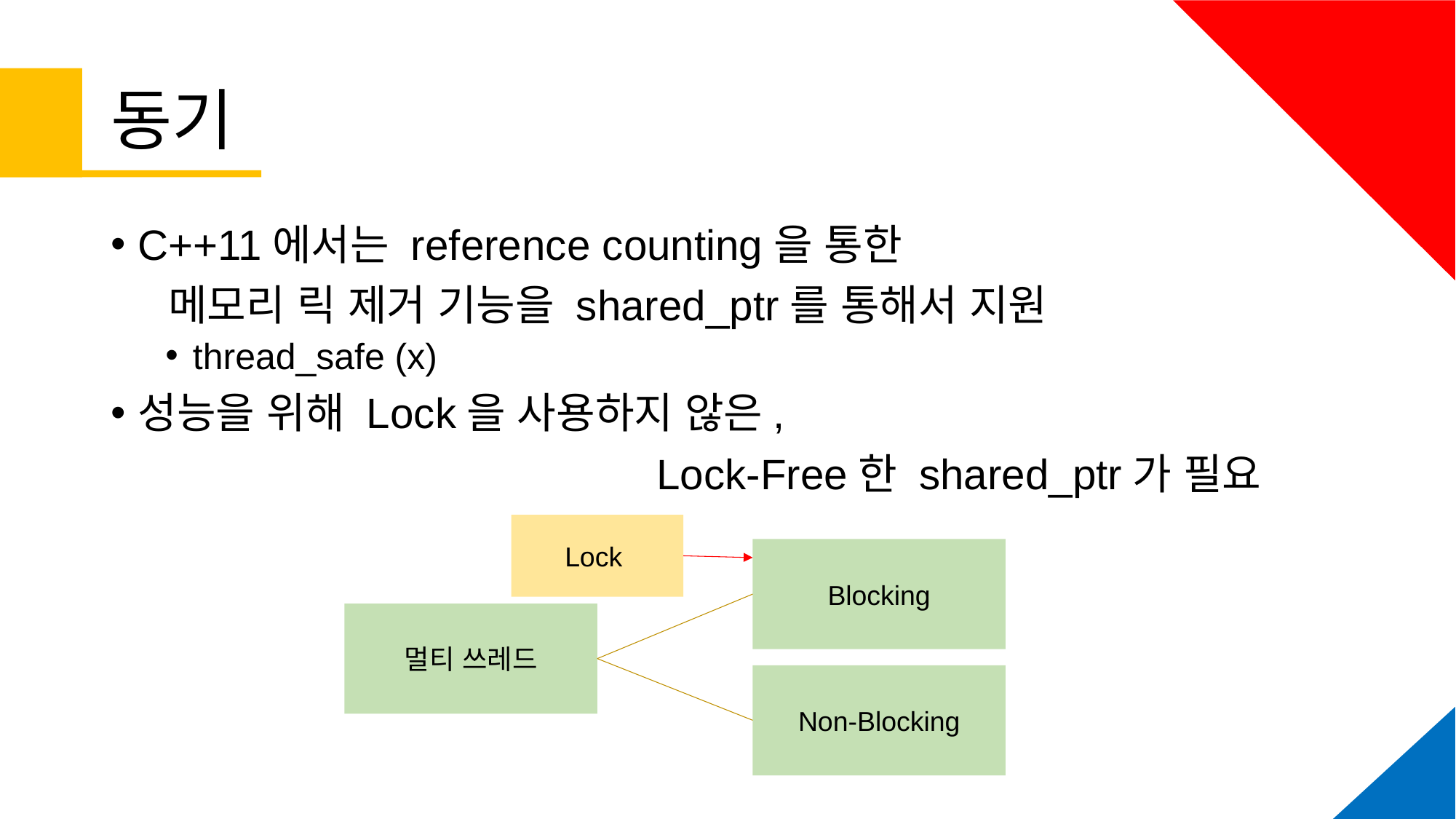

# 동기

C++11에서는 reference counting을 통한
    메모리 릭 제거 기능을 shared_ptr를 통해서 지원
thread_safe (x)
성능을 위해 Lock을 사용하지 않은,
					Lock-Free한 shared_ptr가 필요

Lock
Blocking
멀티 쓰레드
Non-Blocking